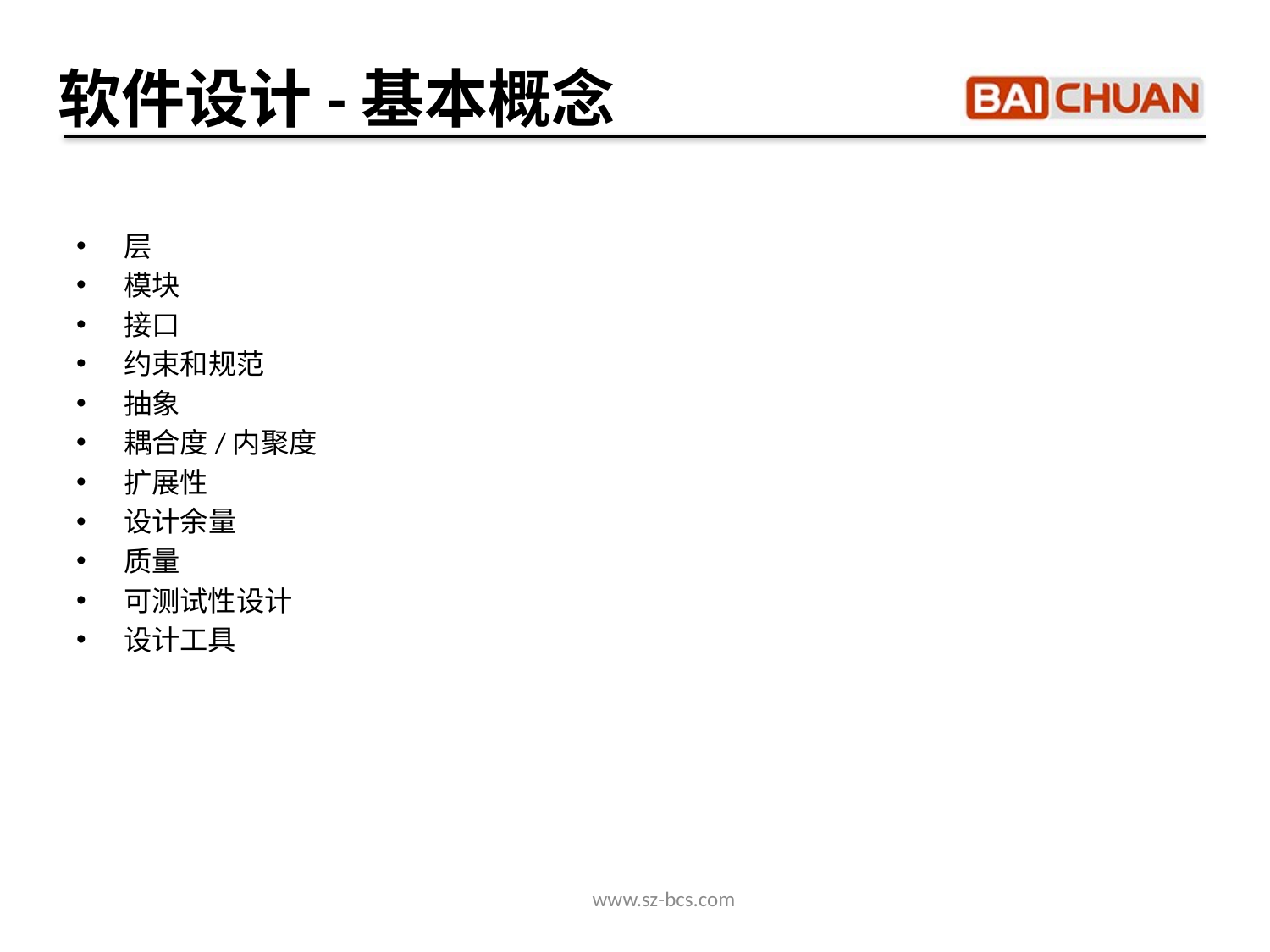

软件设计-基本概念
层
模块
接口
约束和规范
抽象
耦合度/内聚度
扩展性
设计余量
质量
可测试性设计
设计工具
www.sz-bcs.com